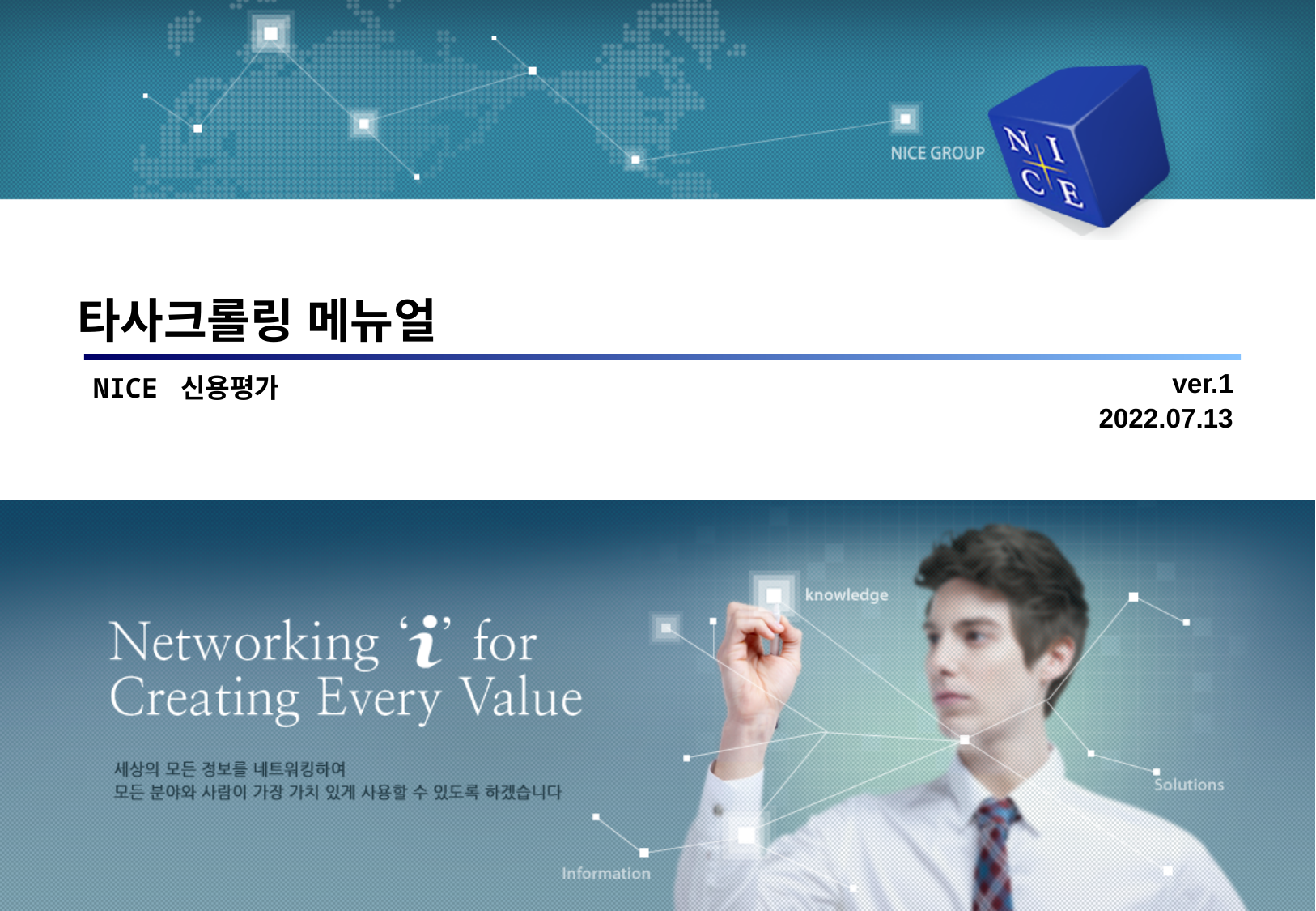

# 타사크롤링 메뉴얼
ver.1
2022.07.13
 NICE 신용평가